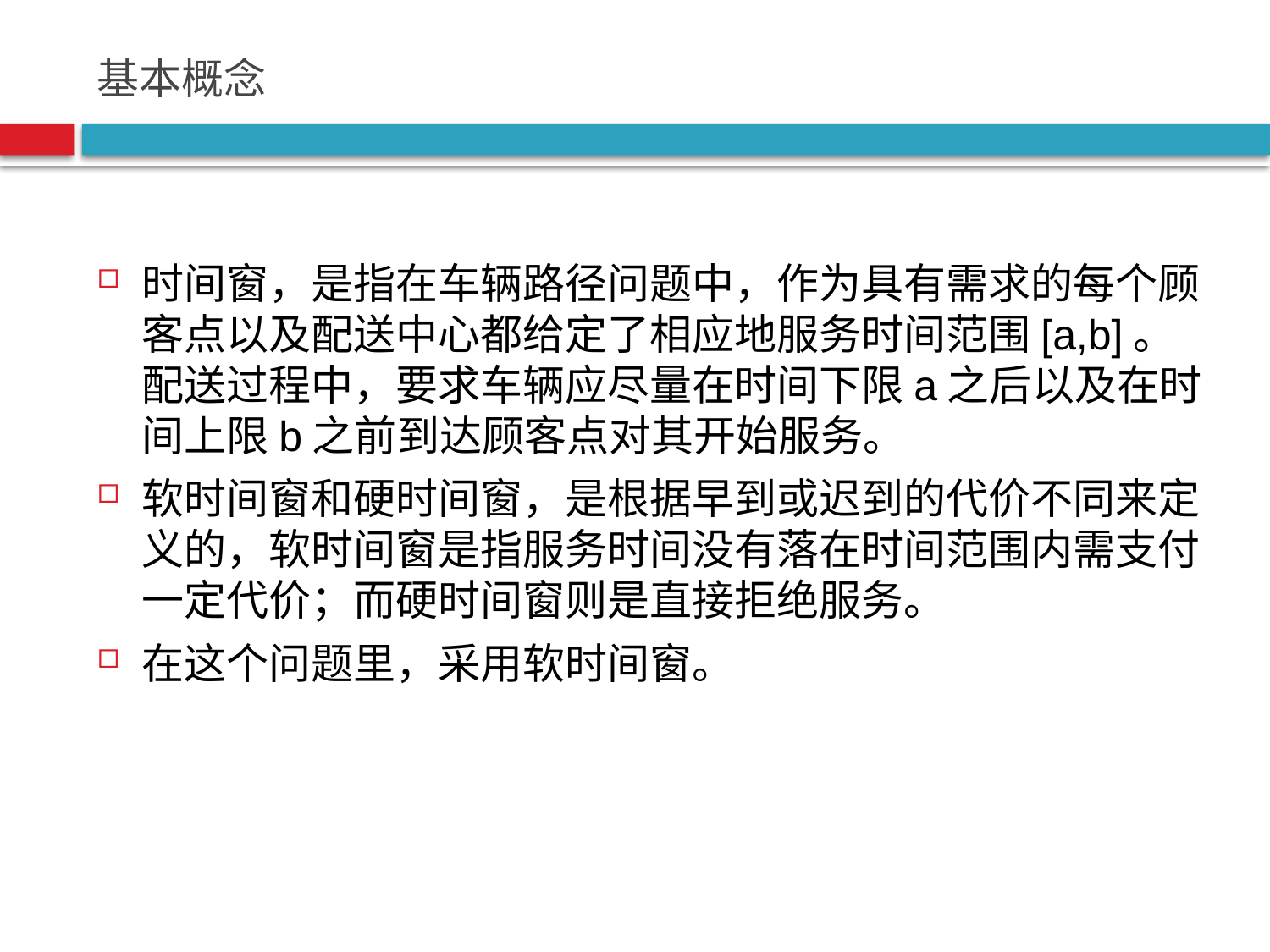

# 基本概念
时间窗，是指在车辆路径问题中，作为具有需求的每个顾客点以及配送中心都给定了相应地服务时间范围[a,b]。配送过程中，要求车辆应尽量在时间下限a之后以及在时间上限b之前到达顾客点对其开始服务。
软时间窗和硬时间窗，是根据早到或迟到的代价不同来定义的，软时间窗是指服务时间没有落在时间范围内需支付一定代价；而硬时间窗则是直接拒绝服务。
在这个问题里，采用软时间窗。